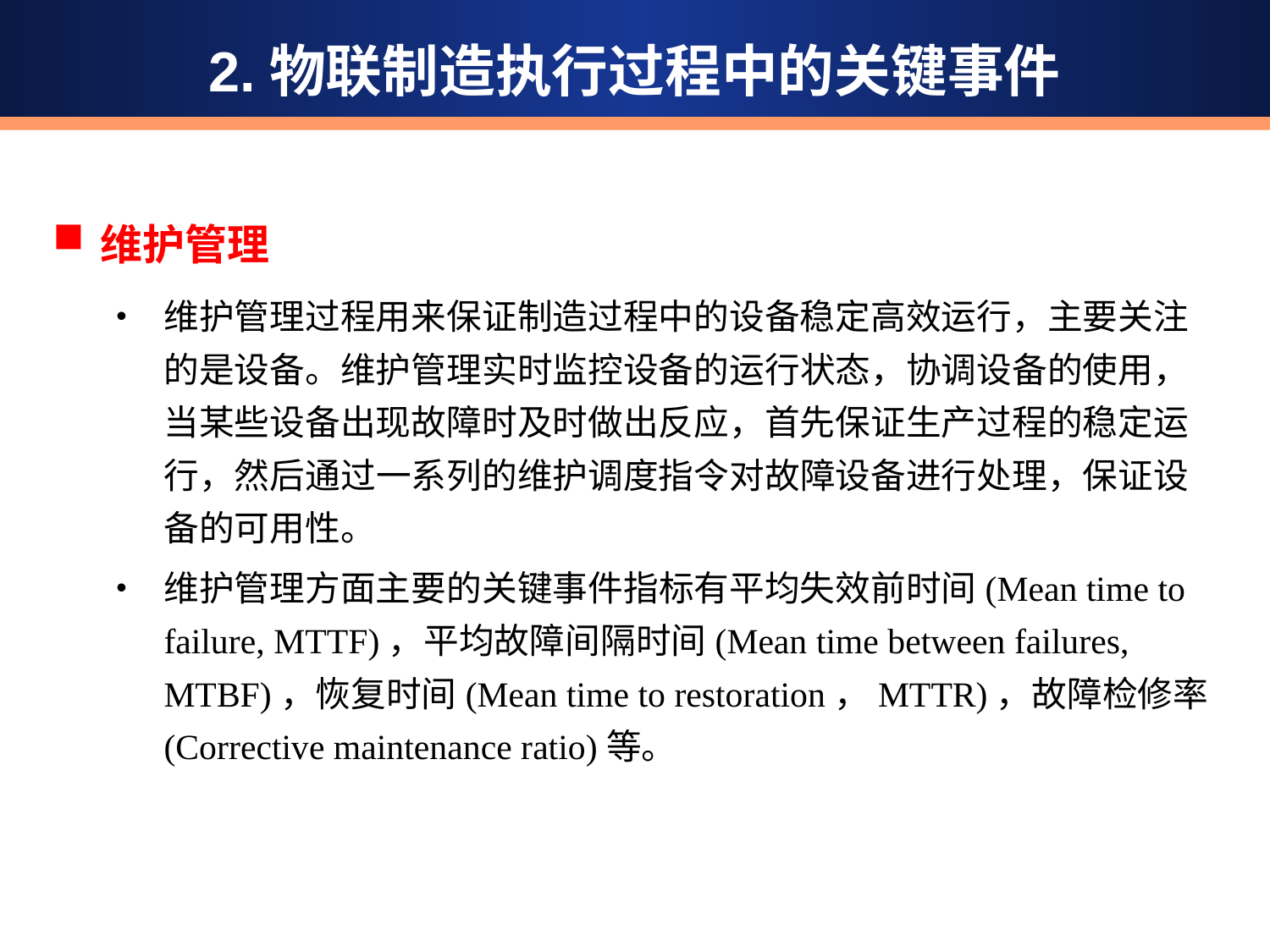

2.物联制造执行过程中的关键事件
维护管理
维护管理过程用来保证制造过程中的设备稳定高效运行，主要关注的是设备。维护管理实时监控设备的运行状态，协调设备的使用，当某些设备出现故障时及时做出反应，首先保证生产过程的稳定运行，然后通过一系列的维护调度指令对故障设备进行处理，保证设备的可用性。
维护管理方面主要的关键事件指标有平均失效前时间(Mean time to failure, MTTF)，平均故障间隔时间(Mean time between failures, MTBF)，恢复时间(Mean time to restoration，MTTR)，故障检修率(Corrective maintenance ratio)等。